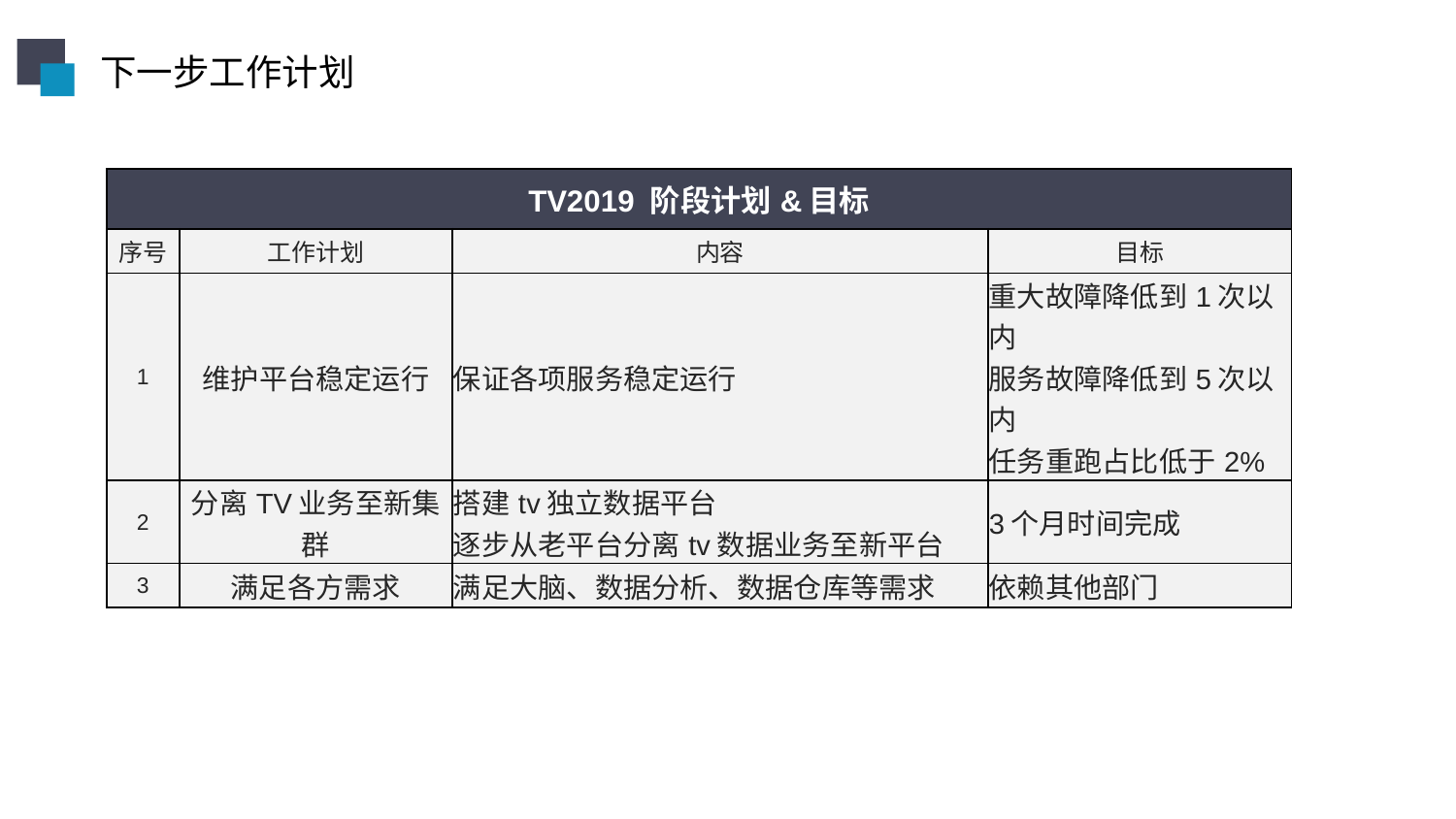

下一步工作计划
| TV2019 阶段计划&目标 |  |  |  |
| --- | --- | --- | --- |
| 序号 | 工作计划 | 内容 | 目标 |
| 1 | 维护平台稳定运行 | 保证各项服务稳定运行 | 重大故障降低到1次以内 服务故障降低到5次以内 任务重跑占比低于2% |
| 2 | 分离TV业务至新集群 | 搭建tv独立数据平台 逐步从老平台分离tv数据业务至新平台 | 3个月时间完成 |
| 3 | 满足各方需求 | 满足大脑、数据分析、数据仓库等需求 | 依赖其他部门 |